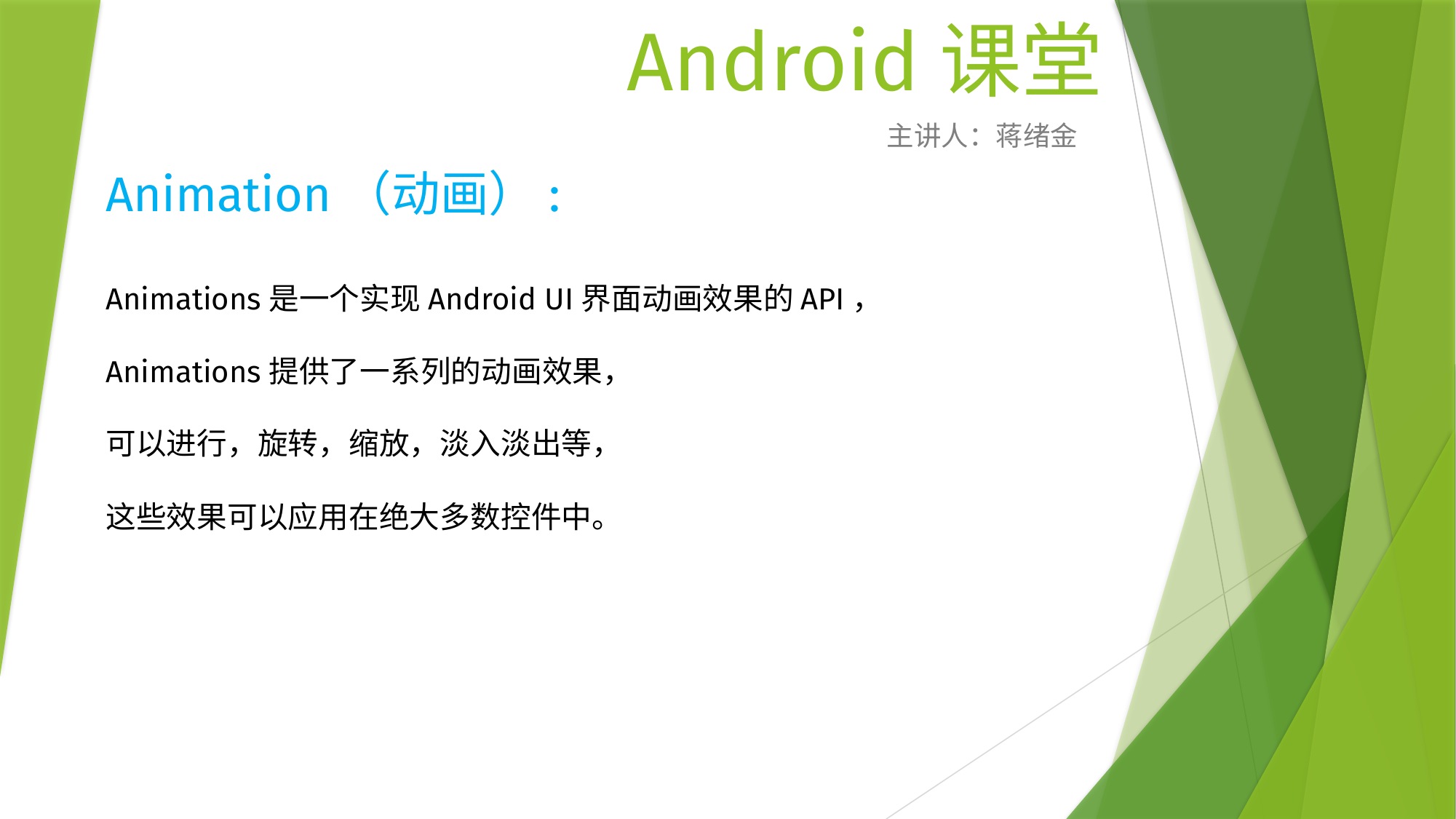

# Android课堂
主讲人：蒋绪金
Animation（动画）:

Animations是一个实现Android UI界面动画效果的API，

Animations提供了一系列的动画效果，

可以进行，旋转，缩放，淡入淡出等，

这些效果可以应用在绝大多数控件中。